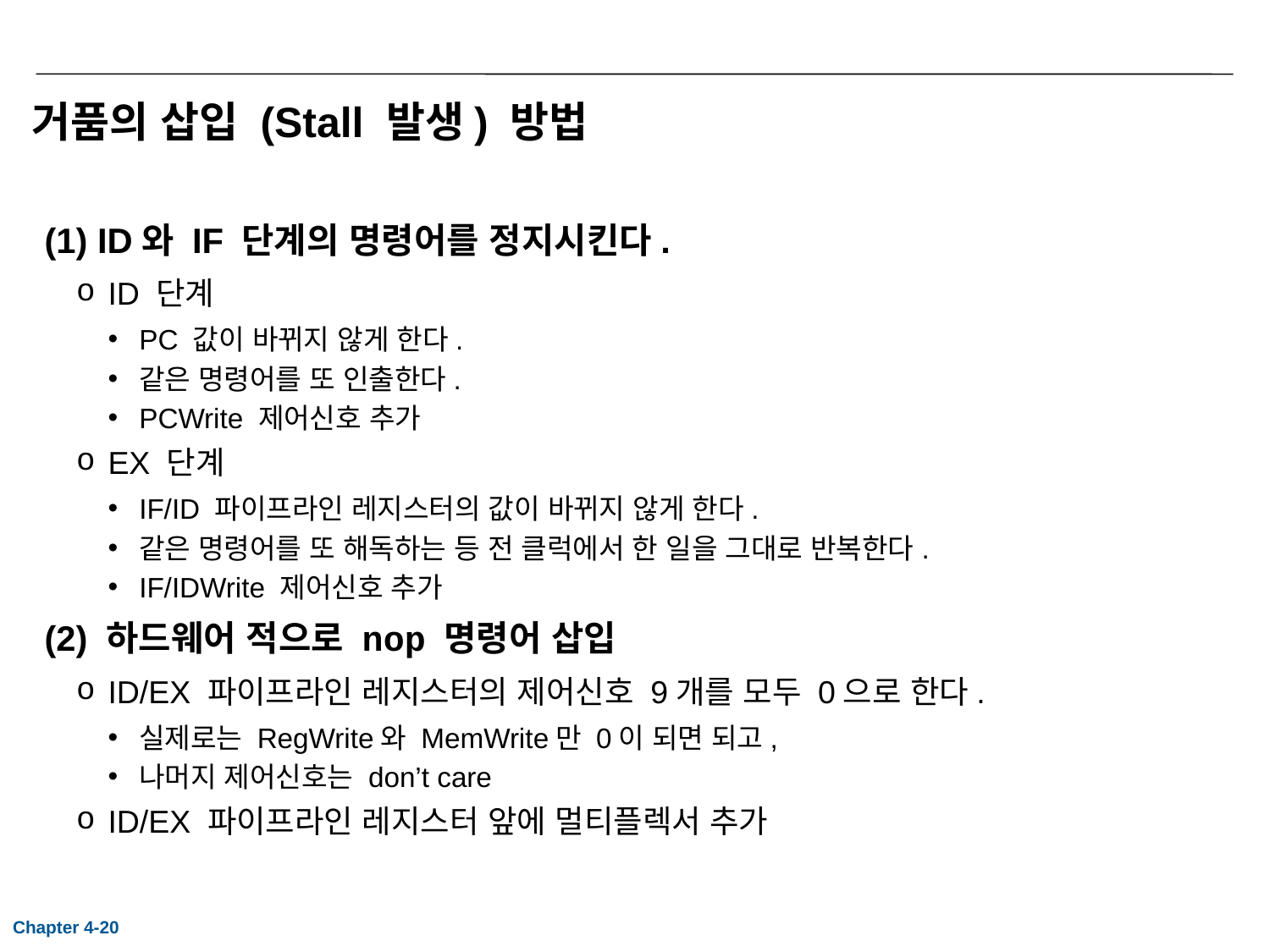

# 거품의 삽입 (Stall 발생) 방법
(1) ID와 IF 단계의 명령어를 정지시킨다.
ID 단계
PC 값이 바뀌지 않게 한다.
같은 명령어를 또 인출한다.
PCWrite 제어신호 추가
EX 단계
IF/ID 파이프라인 레지스터의 값이 바뀌지 않게 한다.
같은 명령어를 또 해독하는 등 전 클럭에서 한 일을 그대로 반복한다.
IF/IDWrite 제어신호 추가
(2) 하드웨어 적으로 nop 명령어 삽입
ID/EX 파이프라인 레지스터의 제어신호 9개를 모두 0으로 한다.
실제로는 RegWrite와 MemWrite만 0이 되면 되고,
나머지 제어신호는 don’t care
ID/EX 파이프라인 레지스터 앞에 멀티플렉서 추가
Chapter 4-20